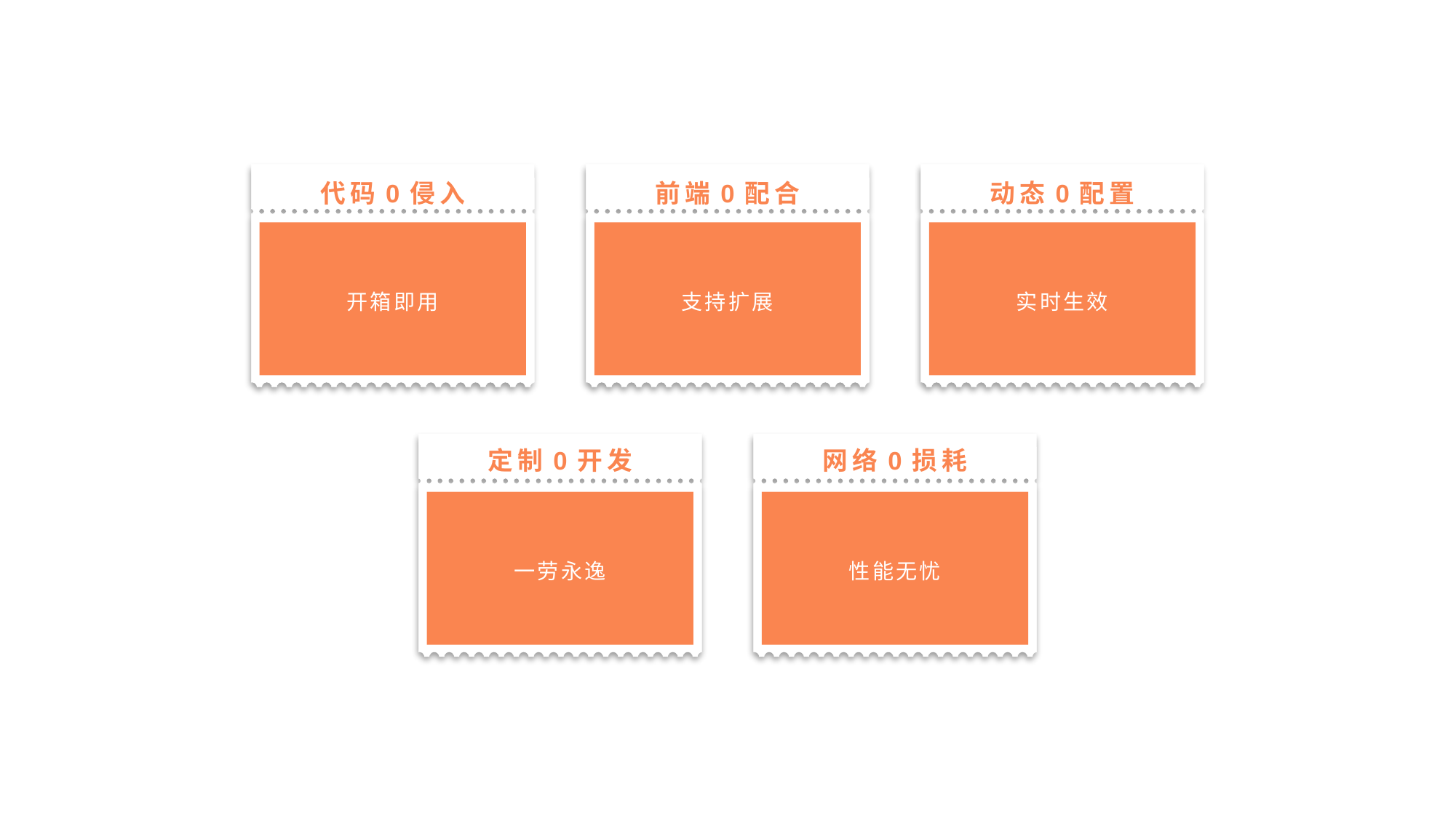

代码0侵入
前端0配合
动态0配置

开箱即用
支持扩展
实时生效
定制0开发
网络0损耗

一劳永逸
性能无忧